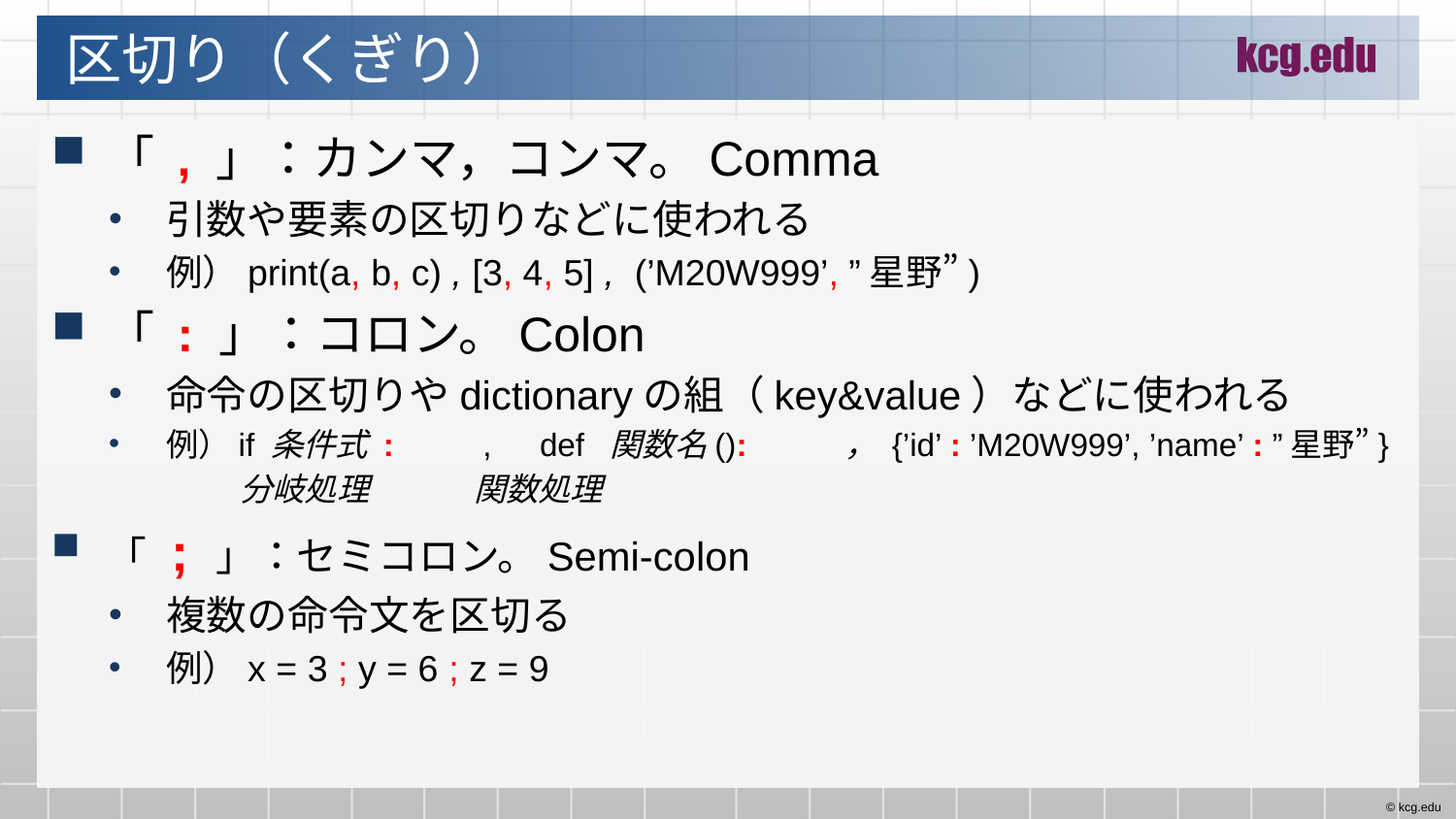

# 区切り（くぎり）
「 , 」：カンマ，コンマ。Comma
引数や要素の区切りなどに使われる
例）print(a, b, c) , [3, 4, 5] ,  (’M20W999’, ”星野”)
「 : 」：コロン。Colon
命令の区切りやdictionaryの組（key&value）などに使われる
例）if 条件式 : 　　,　def  関数名():          ， {’id’ : ’M20W999’, ’name’ : ”星野”}
                 分岐処理　          関数処理
「 ; 」：セミコロン。Semi-colon
複数の命令文を区切る
例）x = 3 ; y = 6 ; z = 9